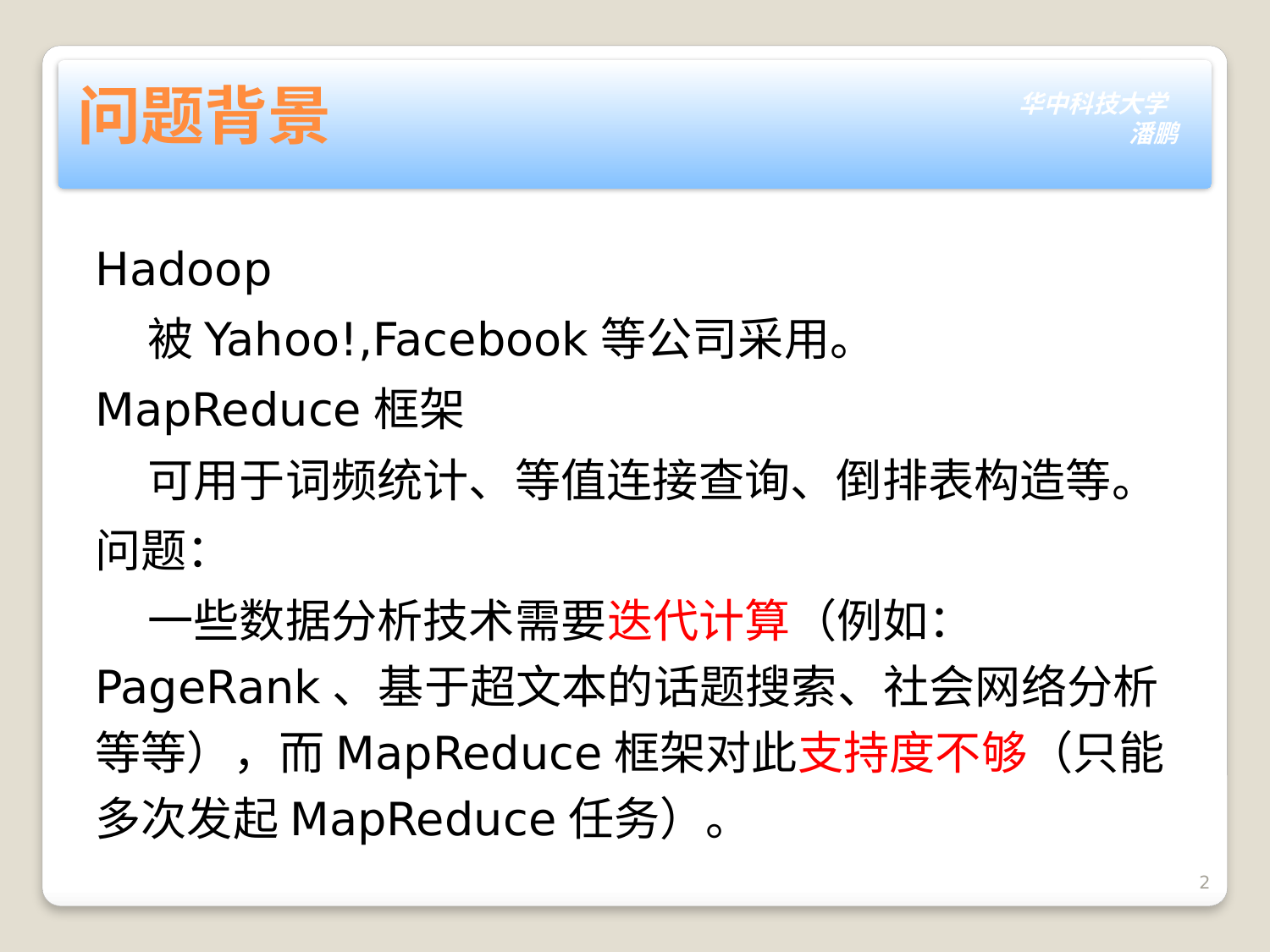

# 问题背景
Hadoop
    被Yahoo!,Facebook等公司采用。
MapReduce框架
    可用于词频统计、等值连接查询、倒排表构造等。
问题：
    一些数据分析技术需要迭代计算（例如：PageRank、基于超文本的话题搜索、社会网络分析等等），而MapReduce框架对此支持度不够（只能多次发起MapReduce任务）。
2